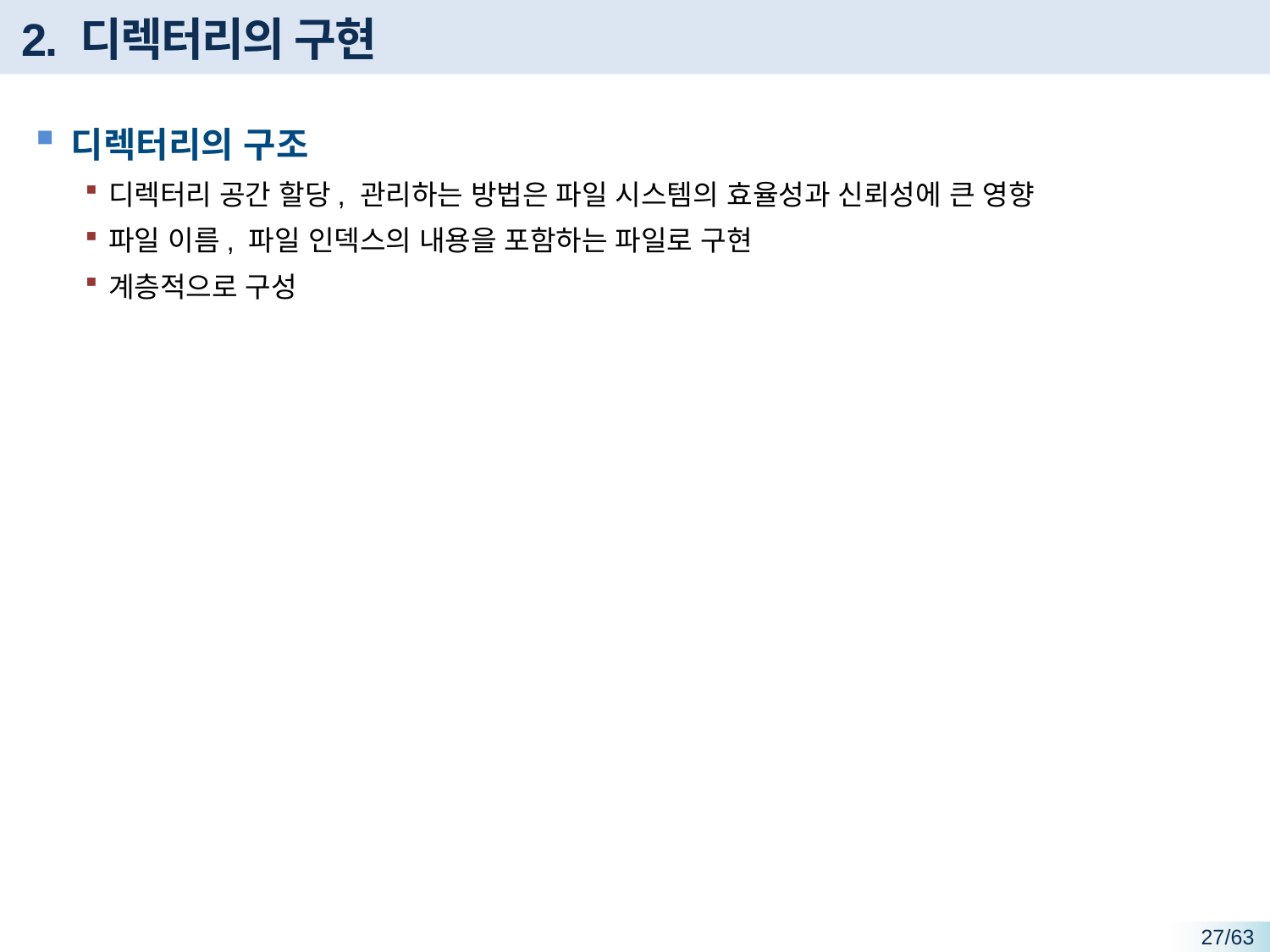

# 2. 디렉터리의 구현
디렉터리의 구조
디렉터리 공간 할당, 관리하는 방법은 파일 시스템의 효율성과 신뢰성에 큰 영향
파일 이름, 파일 인덱스의 내용을 포함하는 파일로 구현
계층적으로 구성